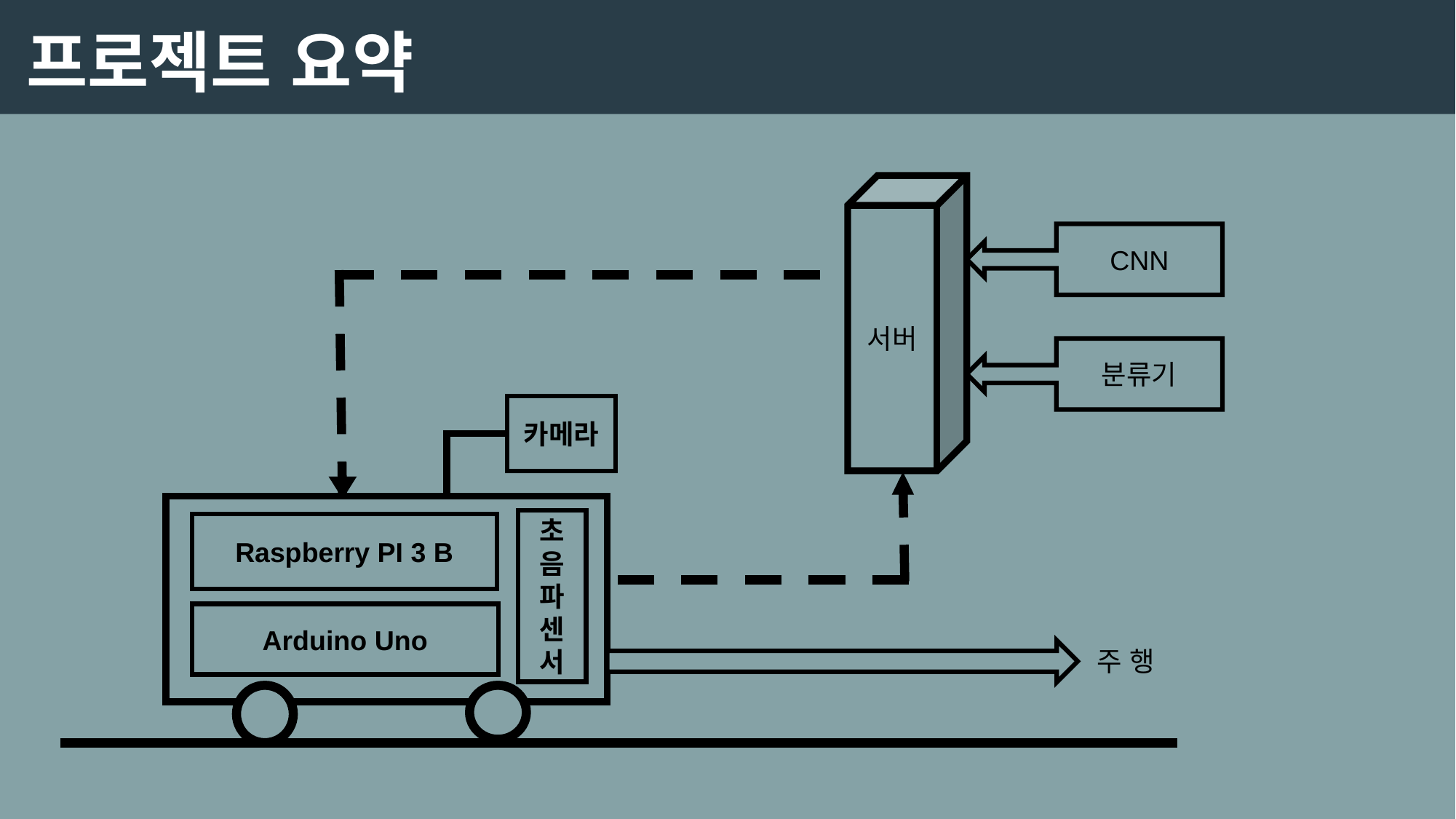

프로젝트 요약
프로젝트 요약
서버
CNN

분류기
카메라

초음파센서
Raspberry PI 3 B
Arduino Uno
주 행